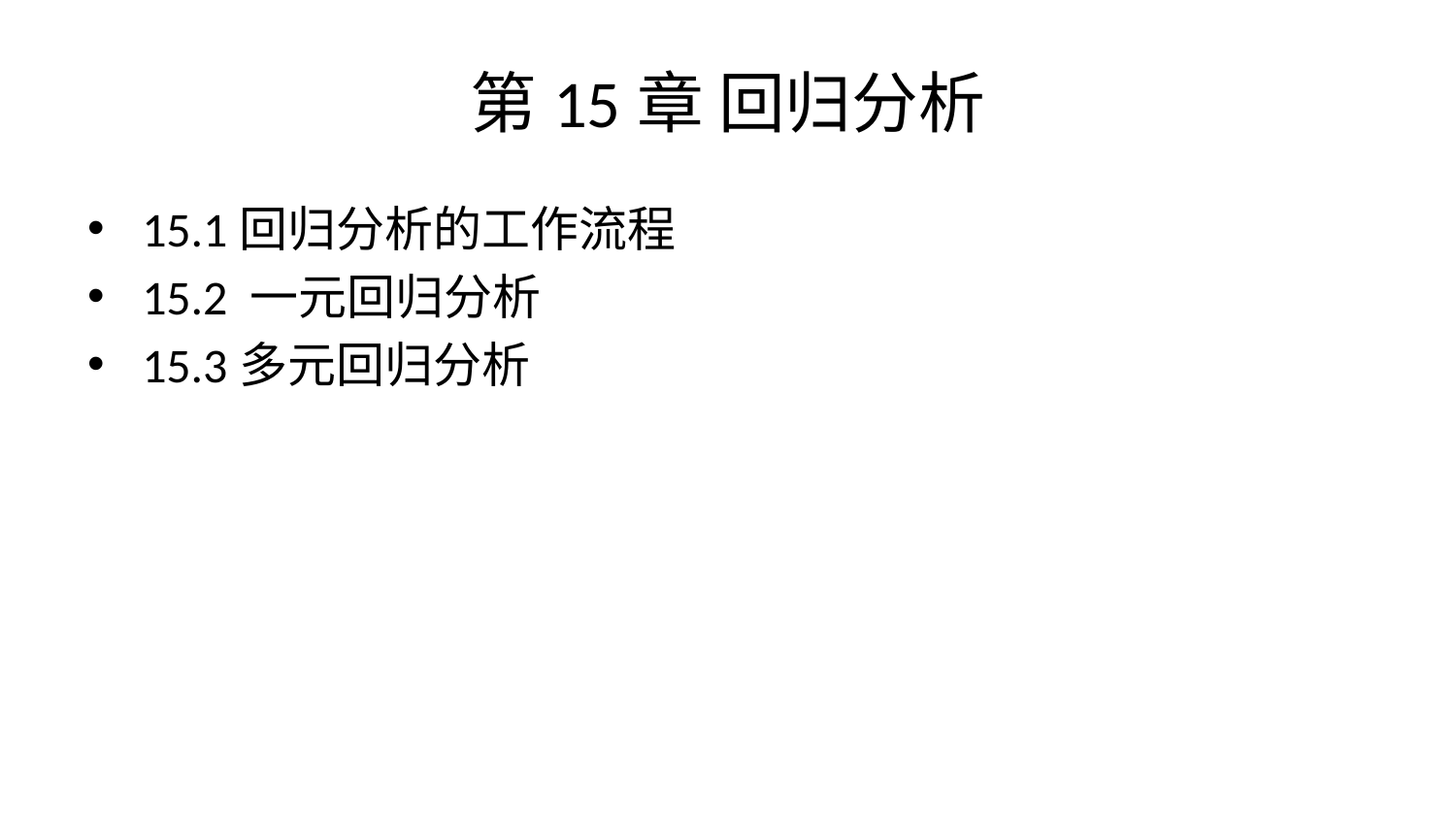

# 第15章 回归分析
15.1回归分析的工作流程
15.2 一元回归分析
15.3多元回归分析